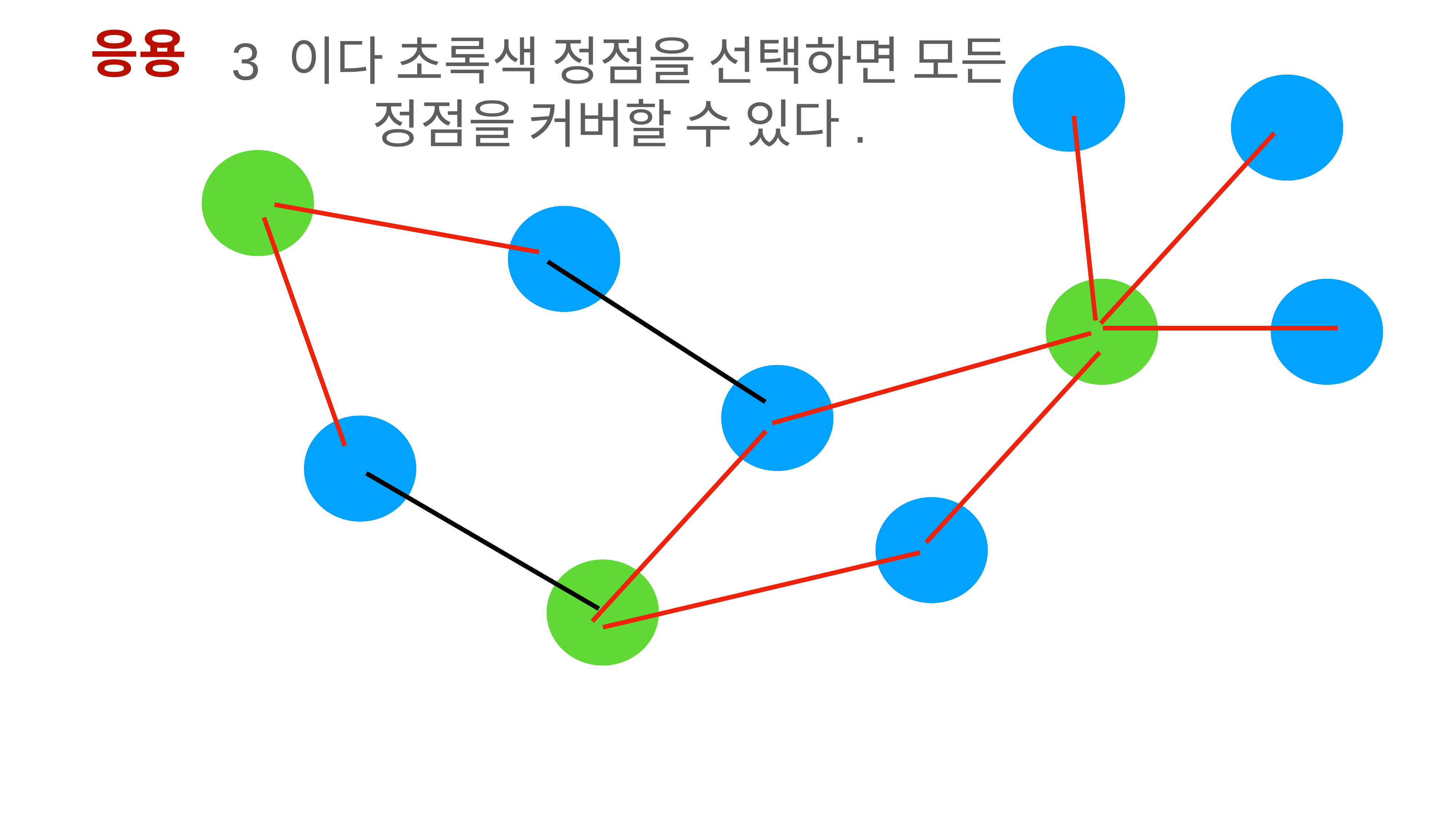

응용
3 이다 초록색 정점을 선택하면 모든
정점을 커버할 수 있다.